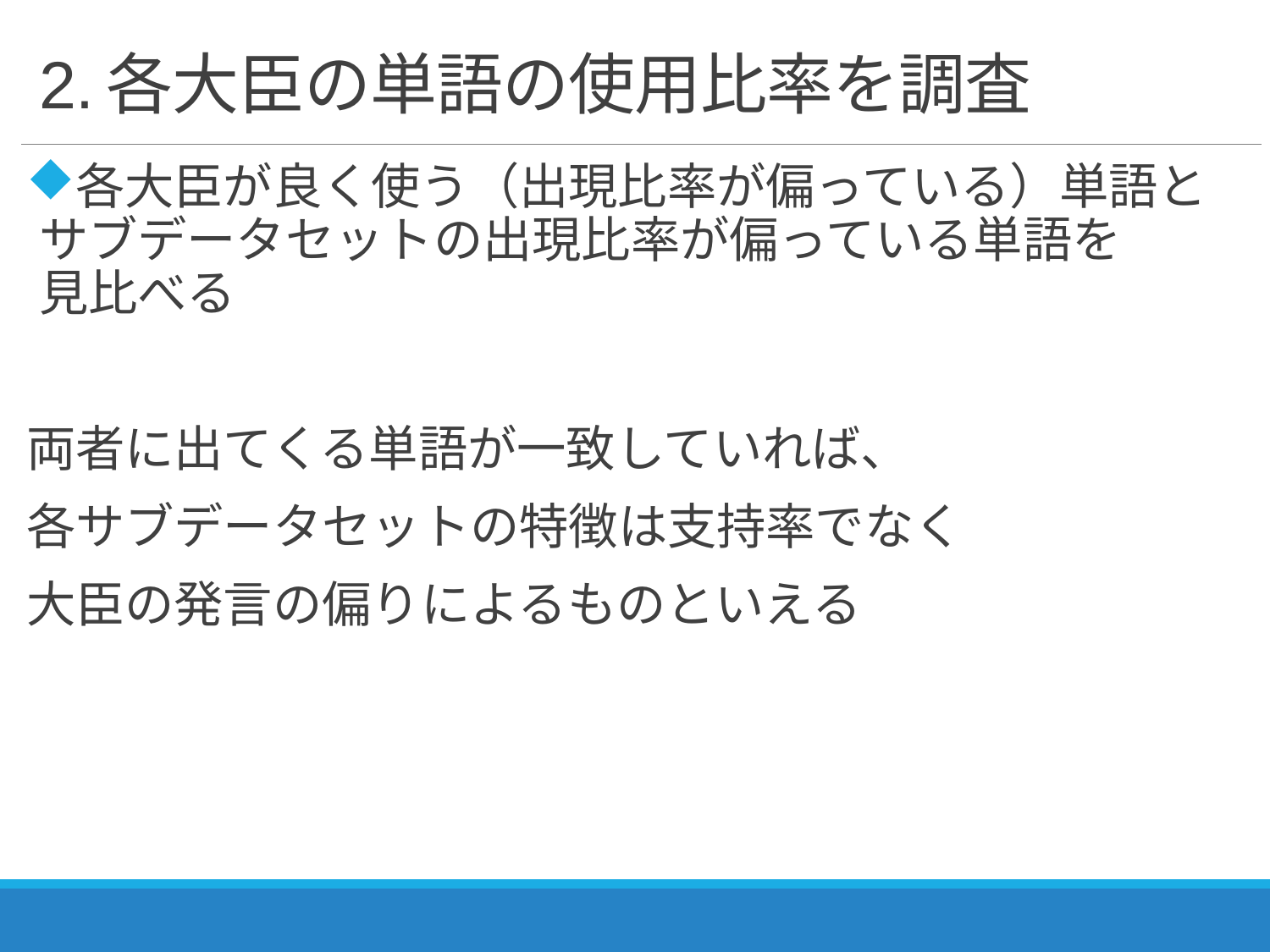

# 2.各大臣の単語の使用比率を調査
各大臣が良く使う（出現比率が偏っている）単語と　サブデータセットの出現比率が偏っている単語を　　見比べる

両者に出てくる単語が一致していれば、
各サブデータセットの特徴は支持率でなく
大臣の発言の偏りによるものといえる